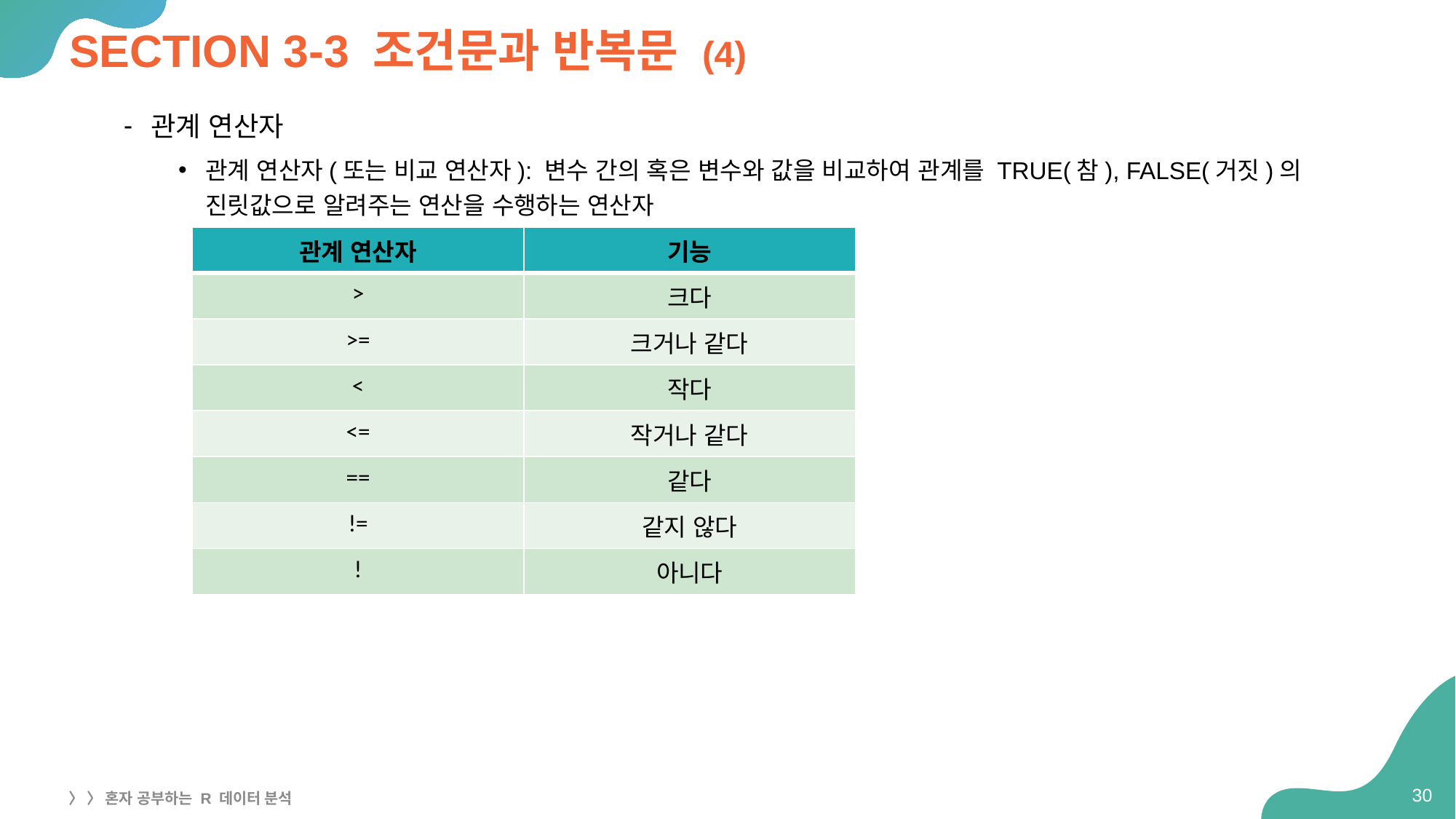

# SECTION 3-3 조건문과 반복문 (4)
관계 연산자
관계 연산자(또는 비교 연산자): 변수 간의 혹은 변수와 값을 비교하여 관계를 TRUE(참), FALSE(거짓)의 진릿값으로 알려주는 연산을 수행하는 연산자
| 관계 연산자 | 기능 |
| --- | --- |
| > | 크다 |
| >= | 크거나 같다 |
| < | 작다 |
| <= | 작거나 같다 |
| == | 같다 |
| != | 같지 않다 |
| ! | 아니다 |
30
〉 〉 혼자 공부하는 R 데이터 분석